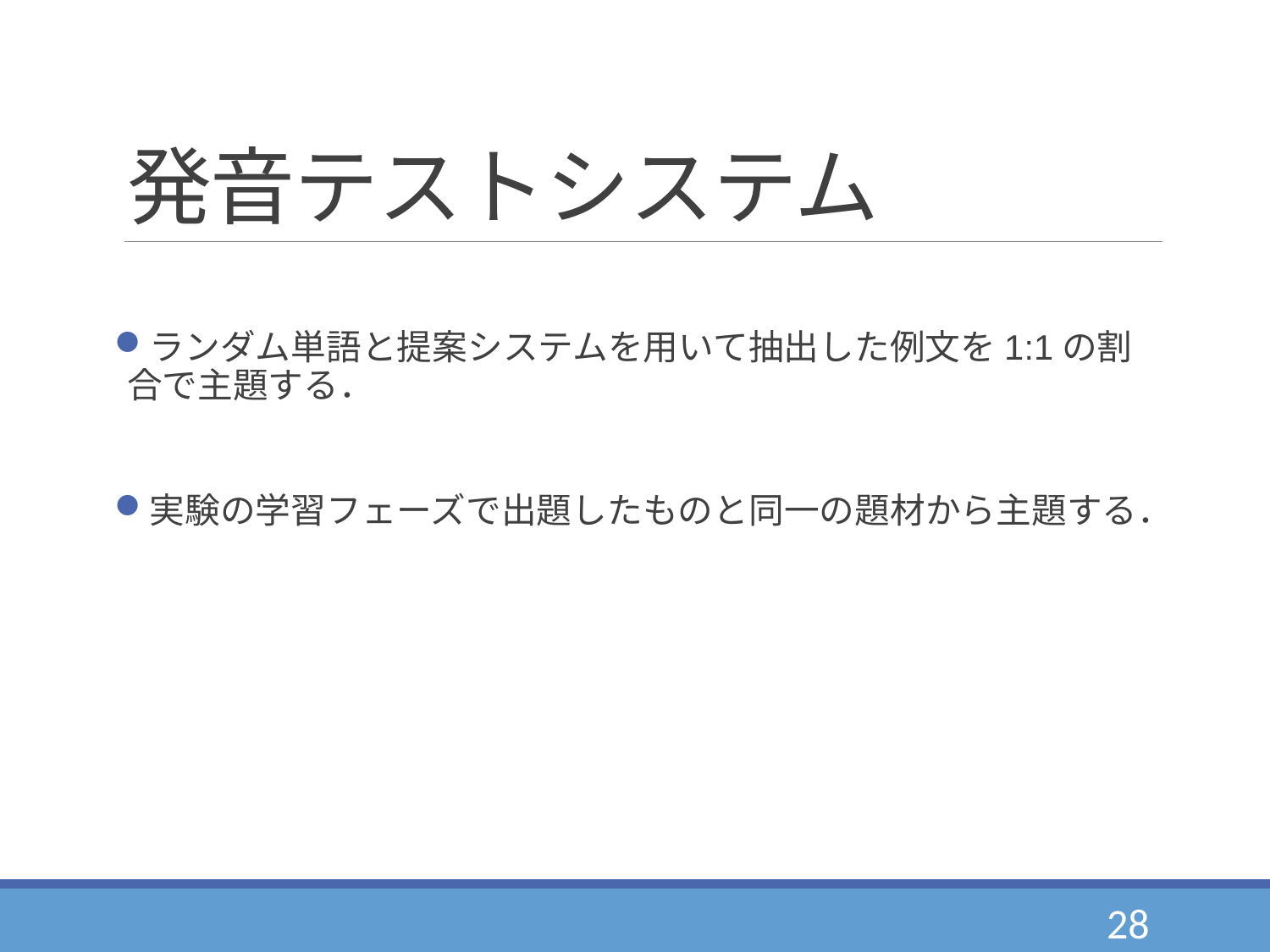

# 発音テストシステム

ランダム単語と提案システムを用いて抽出した例文を1:1の割合で主題する．

実験の学習フェーズで出題したものと同一の題材から主題する．

28